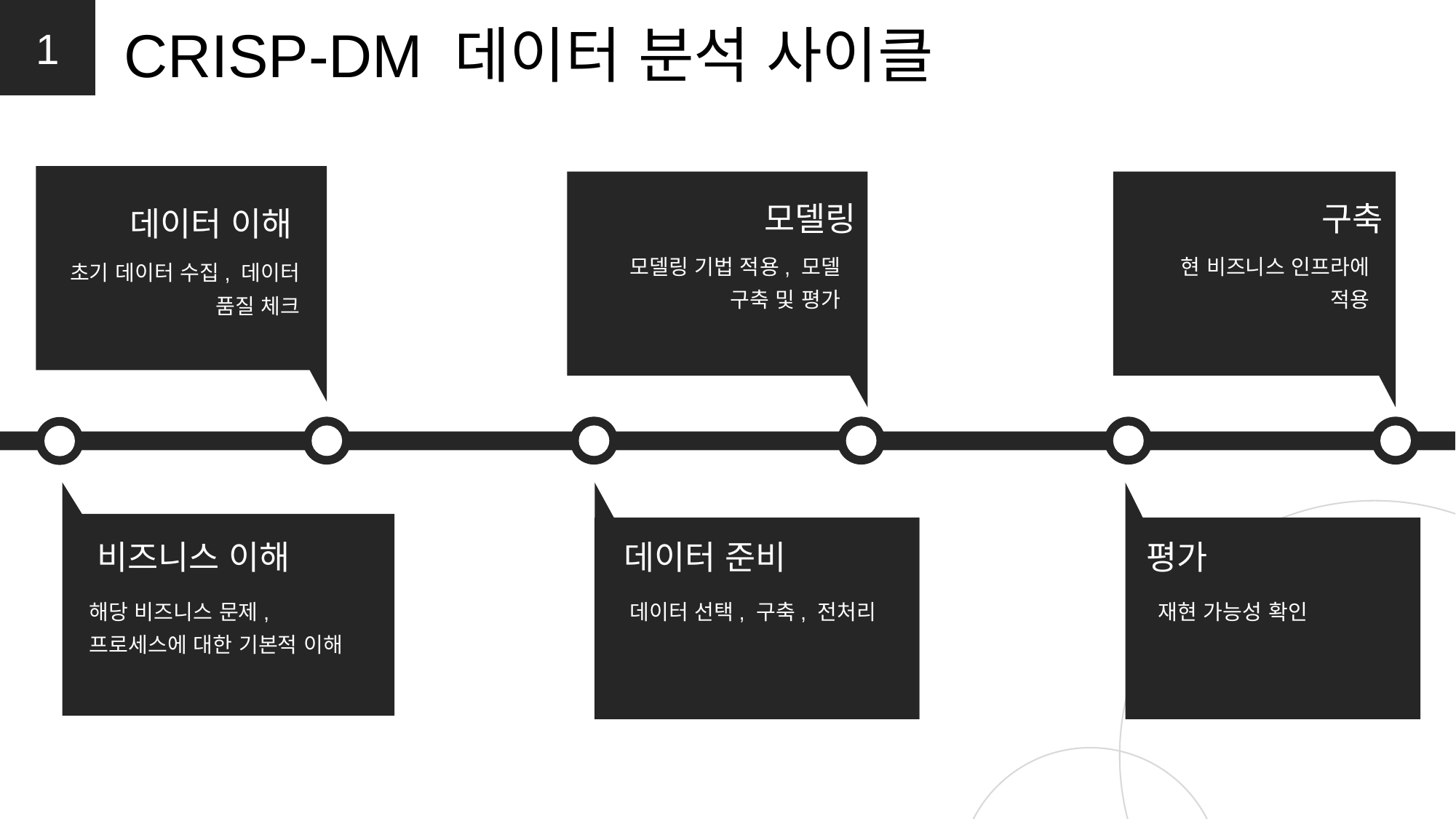

1
CRISP-DM 데이터 분석 사이클

데이터 이해
초기 데이터 수집, 데이터 품질 체크

모델링
모델링 기법 적용, 모델 구축 및 평가

구축
현 비즈니스 인프라에 적용

비즈니스 이해
해당 비즈니스 문제, 프로세스에 대한 기본적 이해

데이터 준비
데이터 선택, 구축, 전처리

평가
재현 가능성 확인